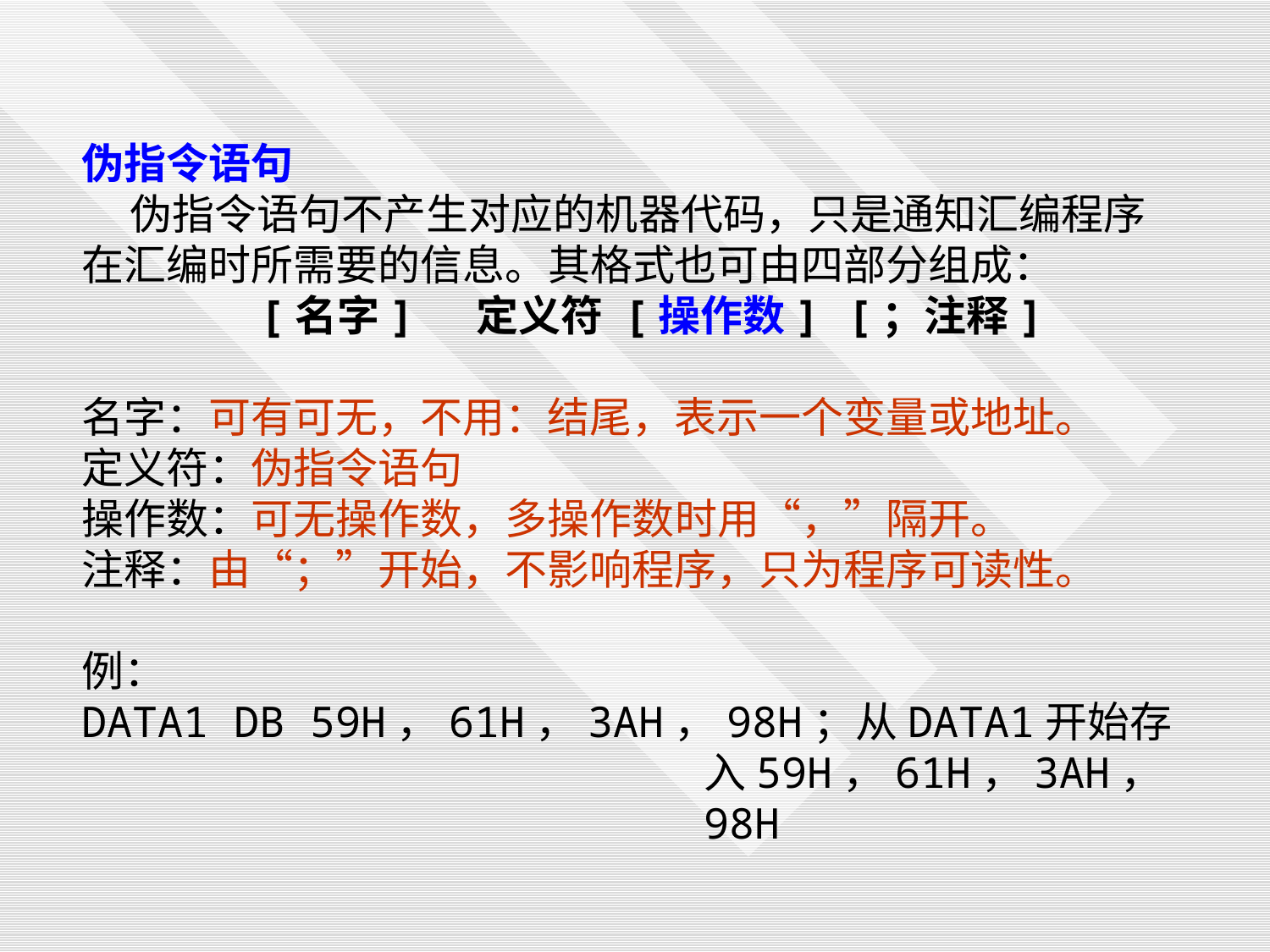

伪指令语句
    伪指令语句不产生对应的机器代码，只是通知汇编程序在汇编时所需要的信息。其格式也可由四部分组成：
       [名字]  定义符 [操作数] [；注释]

名字：可有可无，不用：结尾，表示一个变量或地址。
定义符：伪指令语句
操作数：可无操作数，多操作数时用“，”隔开。
注释：由“；”开始，不影响程序，只为程序可读性。

例：
DATA1 DB 59H，61H，3AH，98H；从DATA1开始存入59H，61H，3AH，98H